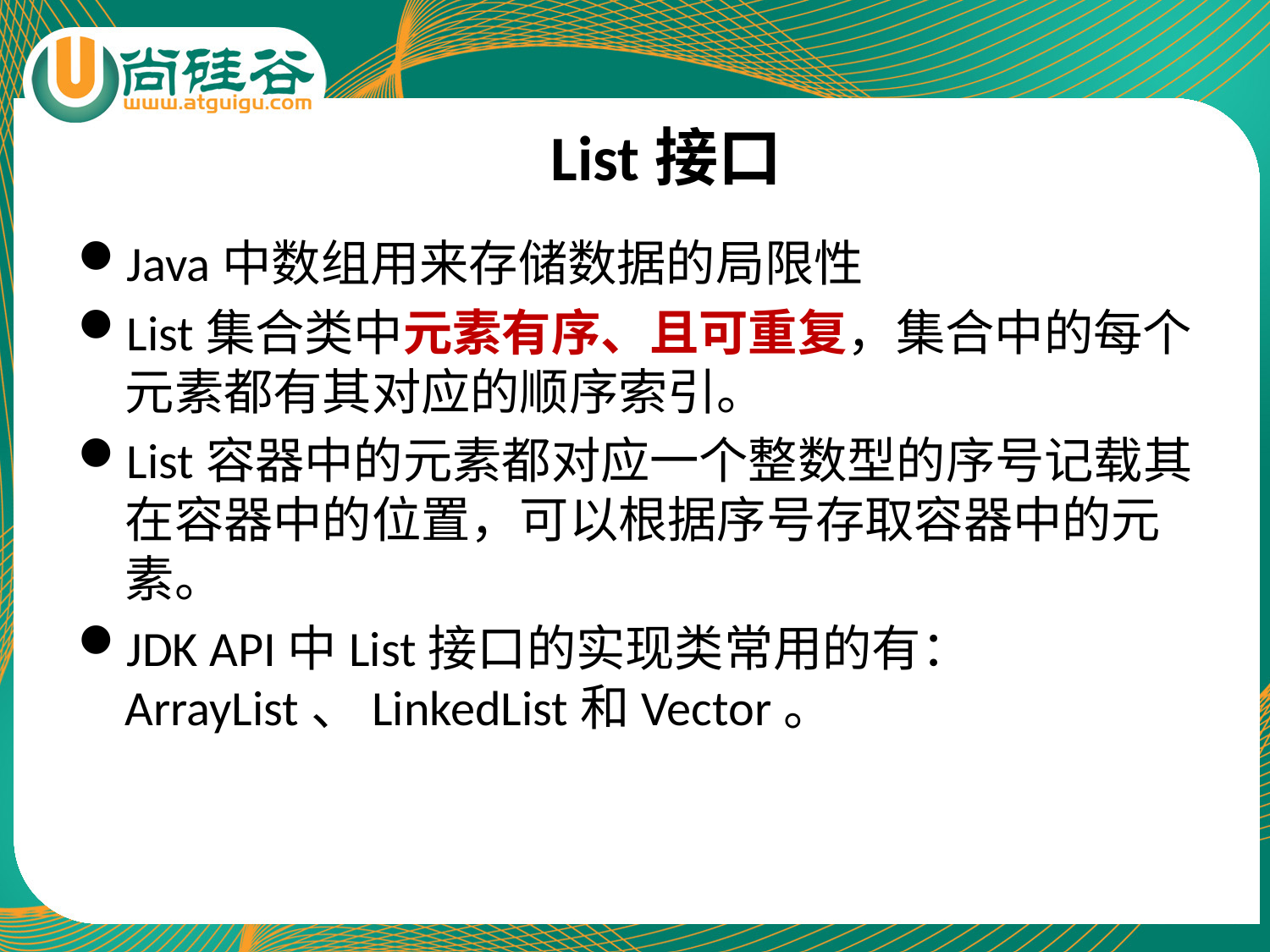

# List接口
Java中数组用来存储数据的局限性
List集合类中元素有序、且可重复，集合中的每个元素都有其对应的顺序索引。
List容器中的元素都对应一个整数型的序号记载其在容器中的位置，可以根据序号存取容器中的元素。
JDK API中List接口的实现类常用的有：ArrayList、LinkedList和Vector。